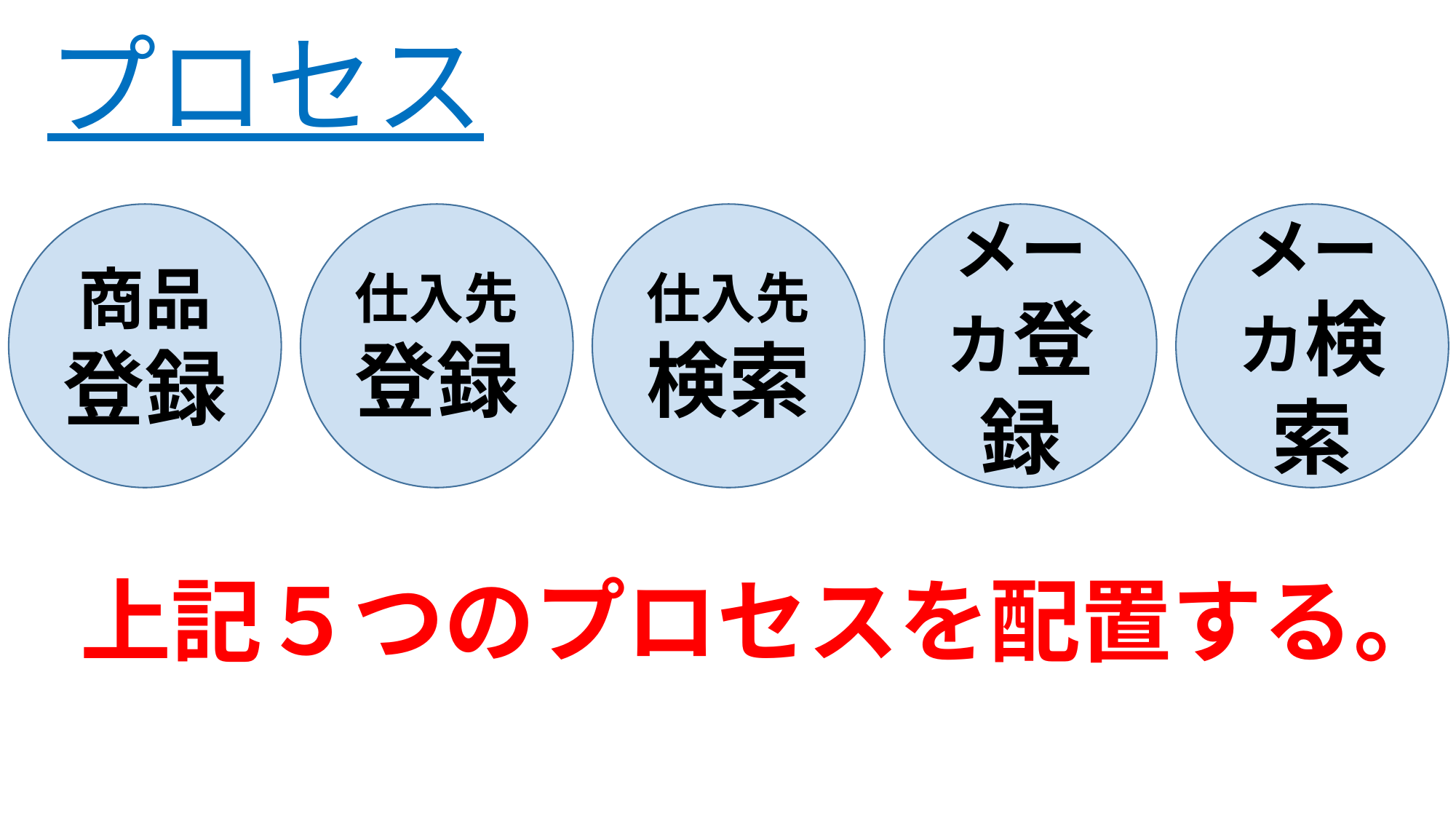

# プロセス
メーカ検索
商品登録
仕入先
登録
仕入先
検索
メーカ登録
上記５つのプロセスを配置する。